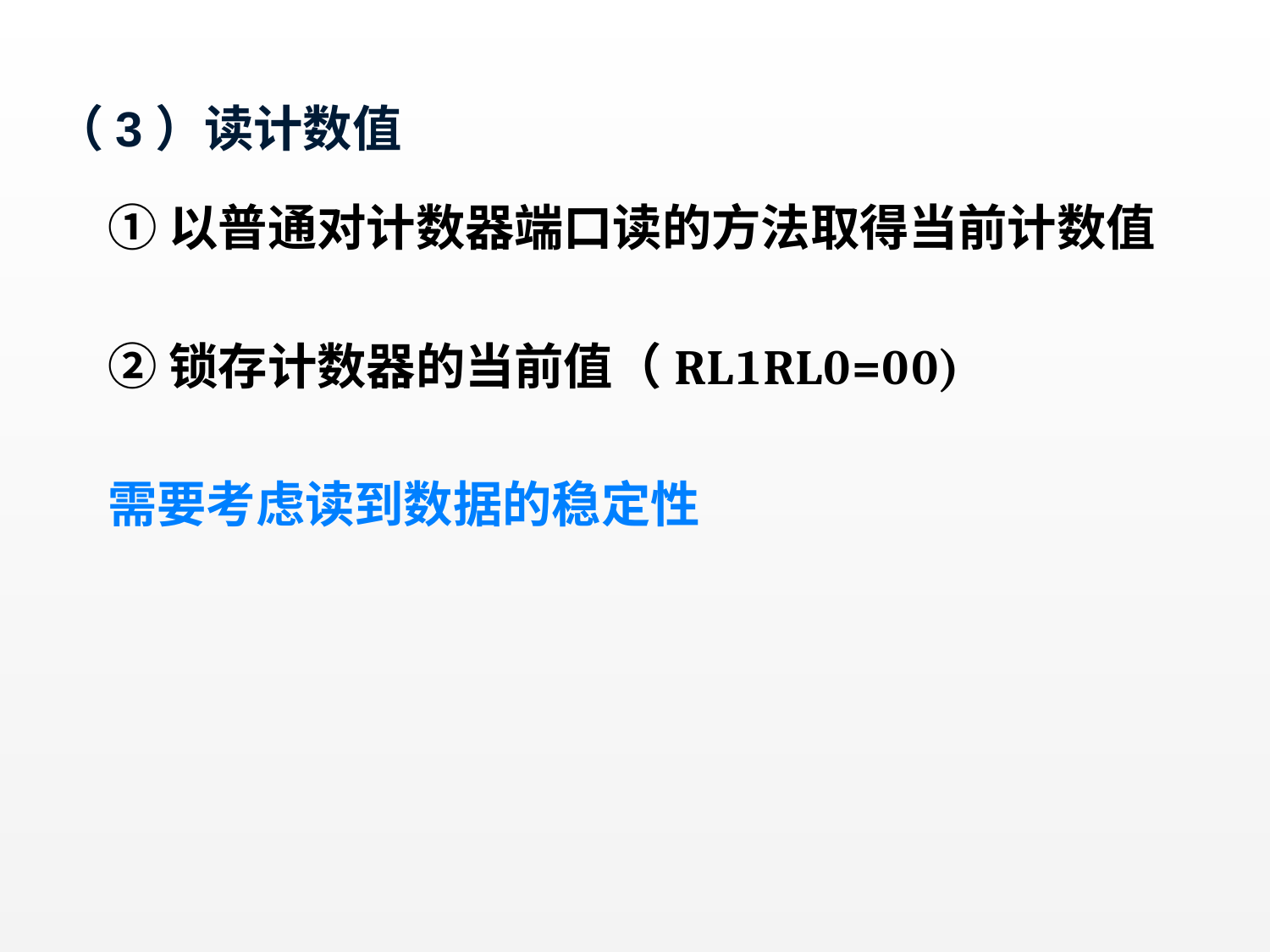

# （3）读计数值
①以普通对计数器端口读的方法取得当前计数值

②锁存计数器的当前值（RL1RL0=00)

需要考虑读到数据的稳定性